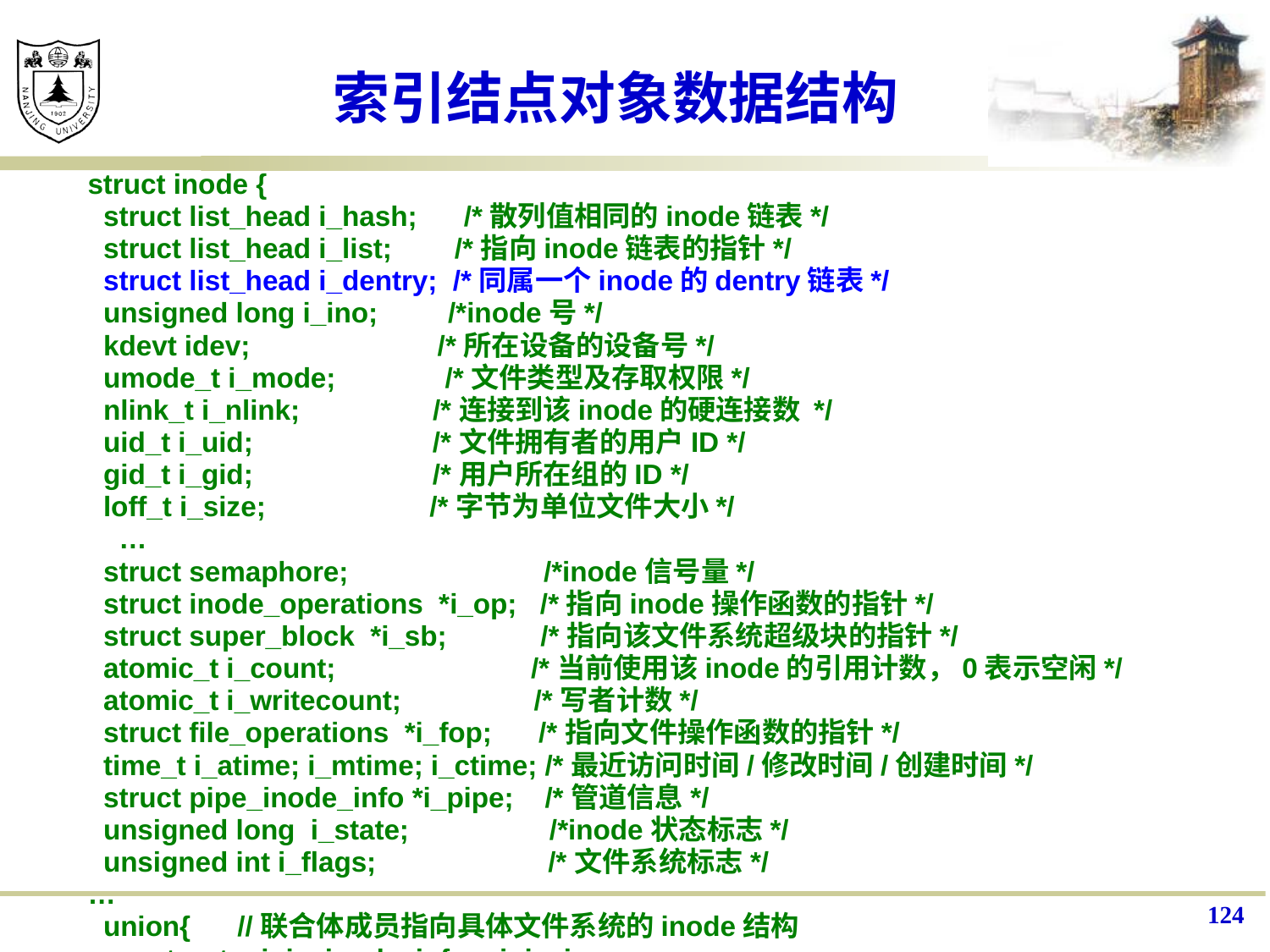

# 索引结点对象数据结构
struct inode {
  struct list_head i_hash;      /*散列值相同的inode链表*/
  struct list_head i_list;        /*指向inode链表的指针*/
  struct list_head i_dentry;  /*同属一个inode的dentry链表*/
  unsigned long i_ino;         /*inode号*/
  kdevt idev;                        /*所在设备的设备号*/
  umode_t i_mode;              /*文件类型及存取权限*/
  nlink_t i_nlink;                 /*连接到该inode的硬连接数 */
  uid_t i_uid;                       /*文件拥有者的用户ID */
  gid_t i_gid;                       /*用户所在组的ID */
  loff_t i_size;                     /*字节为单位文件大小*/
    …
  struct semaphore;                         /*inode信号量*/
  struct inode_operations  *i_op;   /*指向inode操作函数的指针*/
  struct super_block  *i_sb;            /*指向该文件系统超级块的指针*/
  atomic_t i_count;                         /*当前使用该inode的引用计数，0表示空闲*/
  atomic_t i_writecount;                 /*写者计数*/
  struct file_operations  *i_fop;      /*指向文件操作函数的指针*/
  time_t i_atime; i_mtime; i_ctime; /*最近访问时间/修改时间/创建时间*/
  struct pipe_inode_info *i_pipe;    /*管道信息*/
  unsigned long  i_state;                  /*inode状态标志*/
  unsigned int i_flags;                      /*文件系统标志*/
…
  union{      //联合体成员指向具体文件系统的inode结构
        struct minix_inode_info minix_i;
         struct ext2_inode_info ext2_i;
        …
   }
};
124